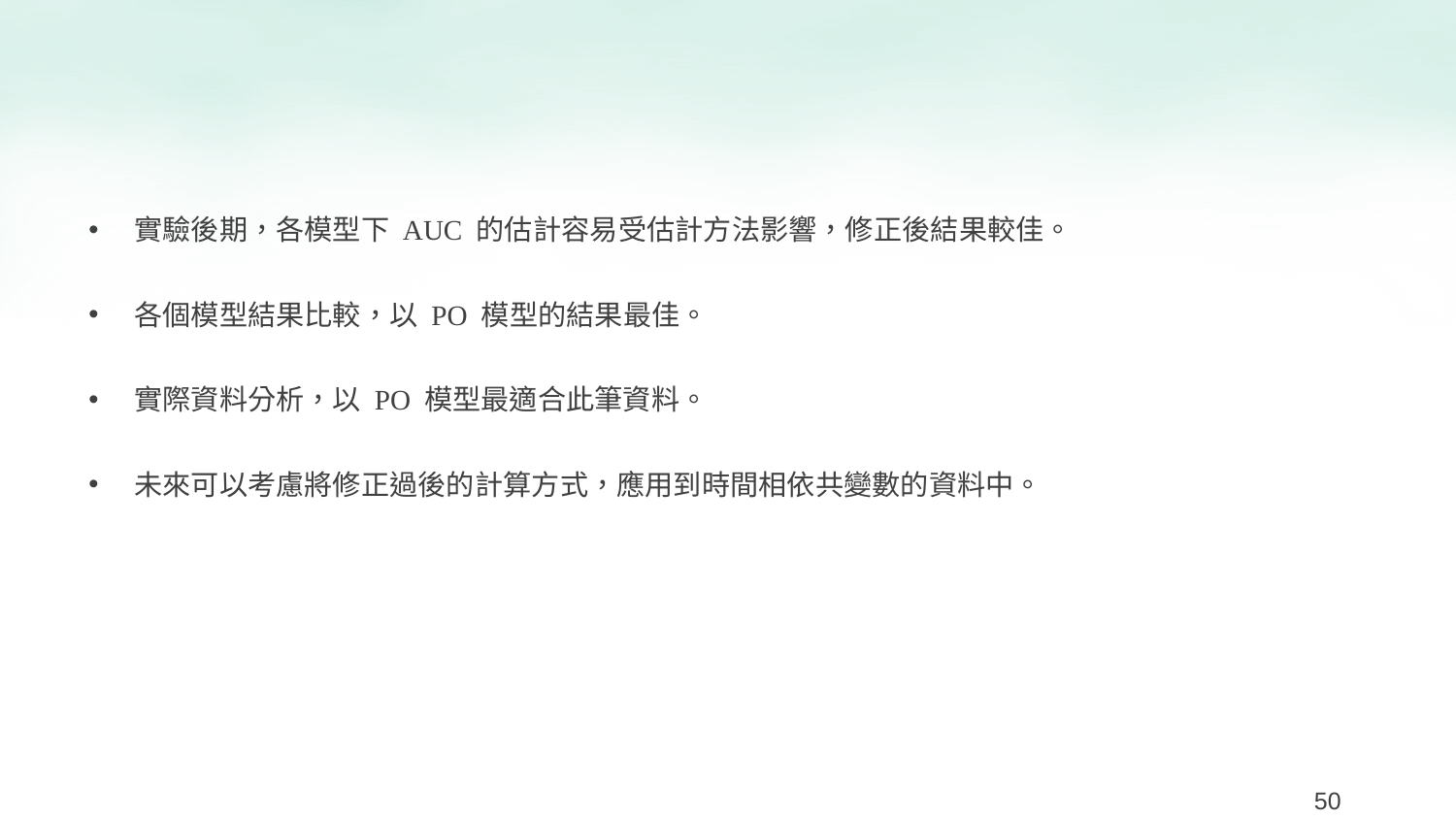

實驗後期，各模型下 AUC 的估計容易受估計方法影響，修正後結果較佳。
各個模型結果比較，以 PO 模型的結果最佳。
實際資料分析，以 PO 模型最適合此筆資料。
未來可以考慮將修正過後的計算方式，應用到時間相依共變數的資料中。

50